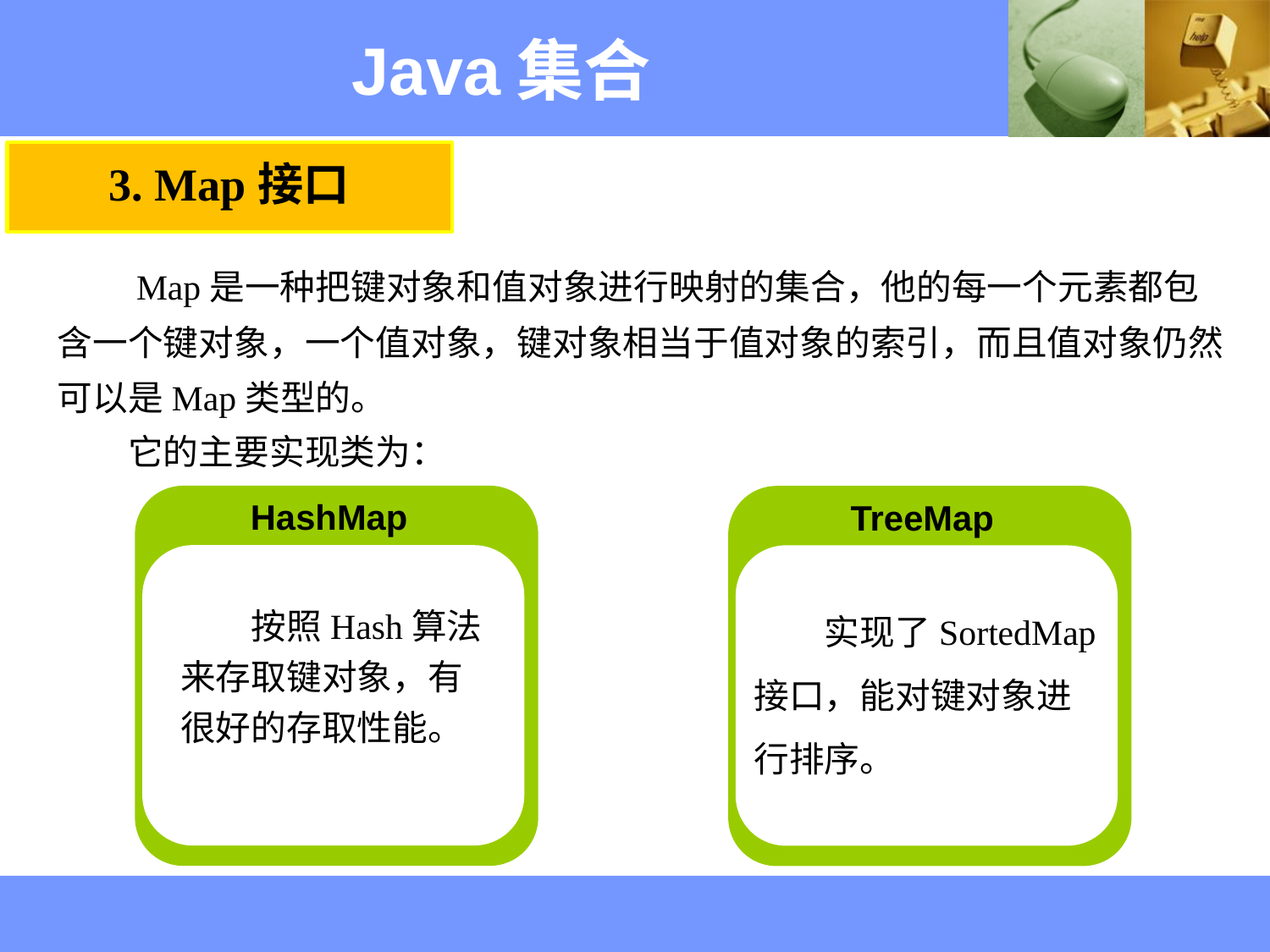

Java集合

3. Map接口
　　Map是一种把键对象和值对象进行映射的集合，他的每一个元素都包含一个键对象，一个值对象，键对象相当于值对象的索引，而且值对象仍然可以是Map类型的。
　　它的主要实现类为：

HashMap

　　按照Hash算法来存取键对象，有很好的存取性能。

TreeMap

　　实现了SortedMap接口，能对键对象进行排序。